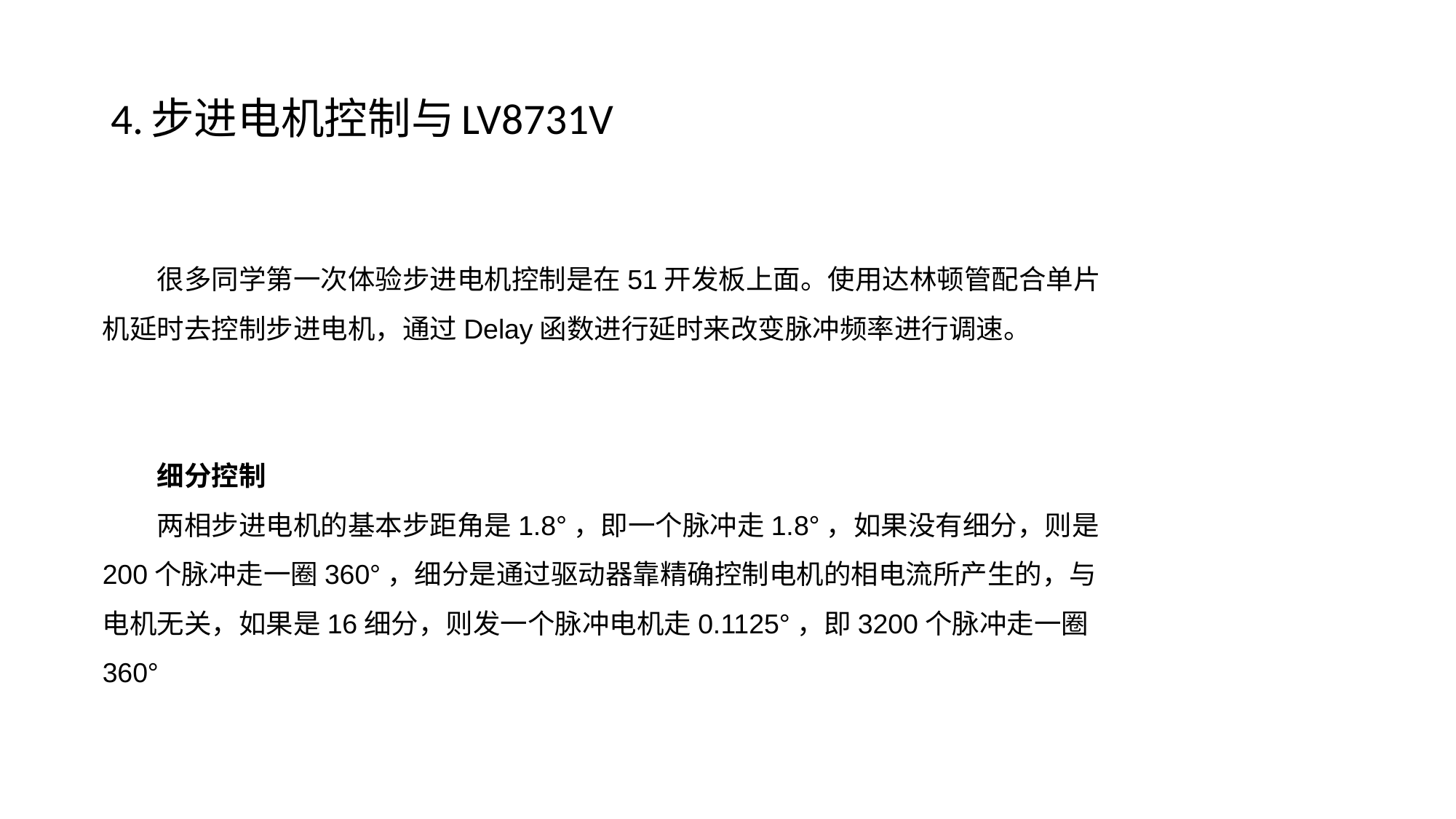

# 4.步进电机控制与LV8731V
很多同学第一次体验步进电机控制是在51开发板上面。使用达林顿管配合单片机延时去控制步进电机，通过Delay函数进行延时来改变脉冲频率进行调速。

细分控制
两相步进电机的基本步距角是1.8°，即一个脉冲走1.8°，如果没有细分，则是200个脉冲走一圈360°，细分是通过驱动器靠精确控制电机的相电流所产生的，与电机无关，如果是16细分，则发一个脉冲电机走0.1125°，即3200个脉冲走一圈360°